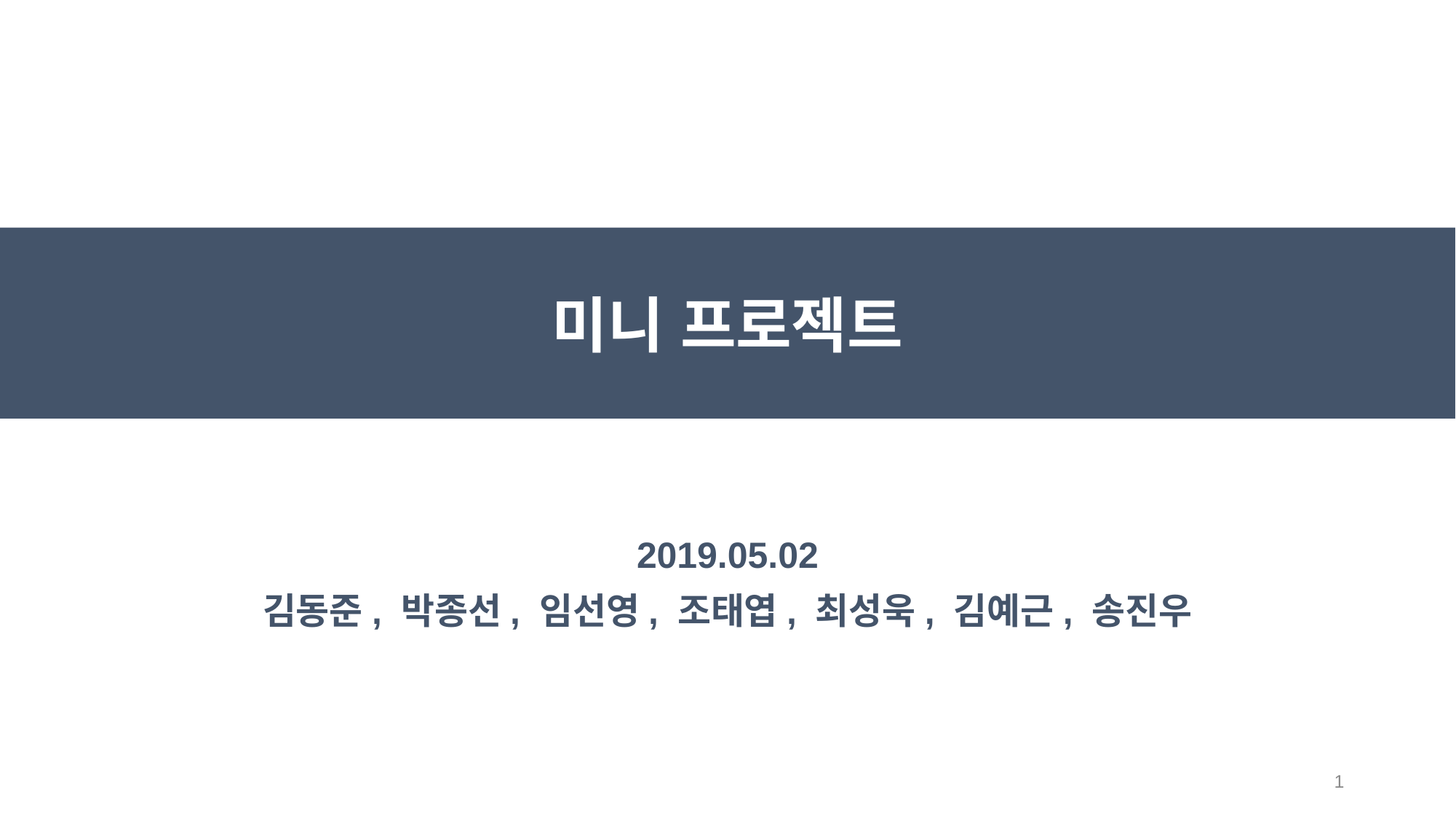

미니 프로젝트
2019.05.02
김동준, 박종선, 임선영, 조태엽, 최성욱, 김예근, 송진우
1